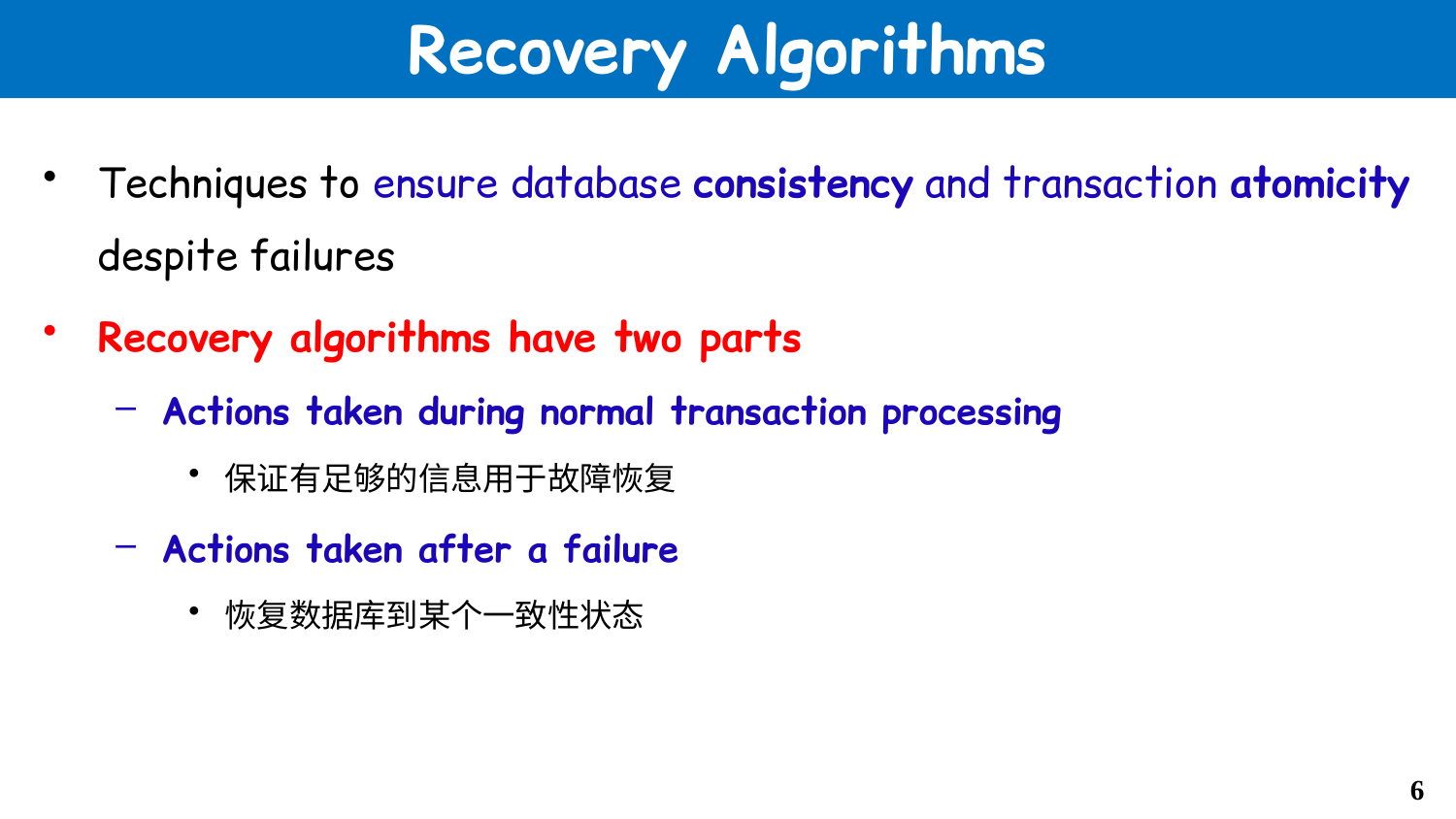

# Recovery Algorithms
Techniques to ensure database consistency and transaction atomicity despite failures
Recovery algorithms have two parts
Actions taken during normal transaction processing
保证有足够的信息用于故障恢复
Actions taken after a failure
恢复数据库到某个一致性状态